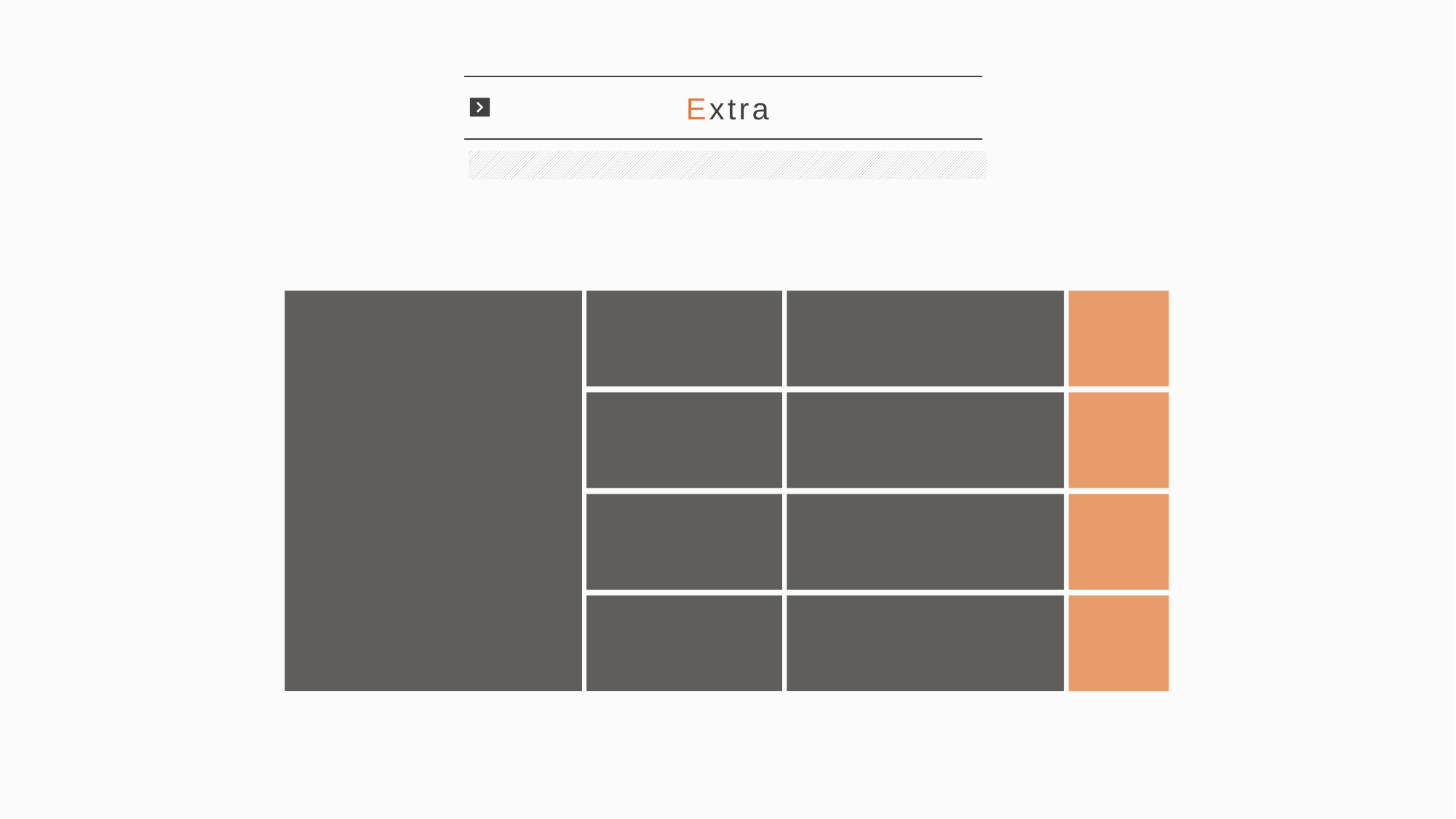

Extra

01
-회원 가입
-회원만 페이지 기능 이용 가능
완료
회원 가입

-가입된 정보로 로그인 및 로그아웃
02
완료
로그인&로그아웃
추가 기능

03
-해당 인원의 신뢰도 구현
- 실제 참여 수/전체 매치 수 * 100
신뢰도
완료

04
-등록된 매치에 대해 생성자가
게시글 수정 가능
게시글 수정
완료